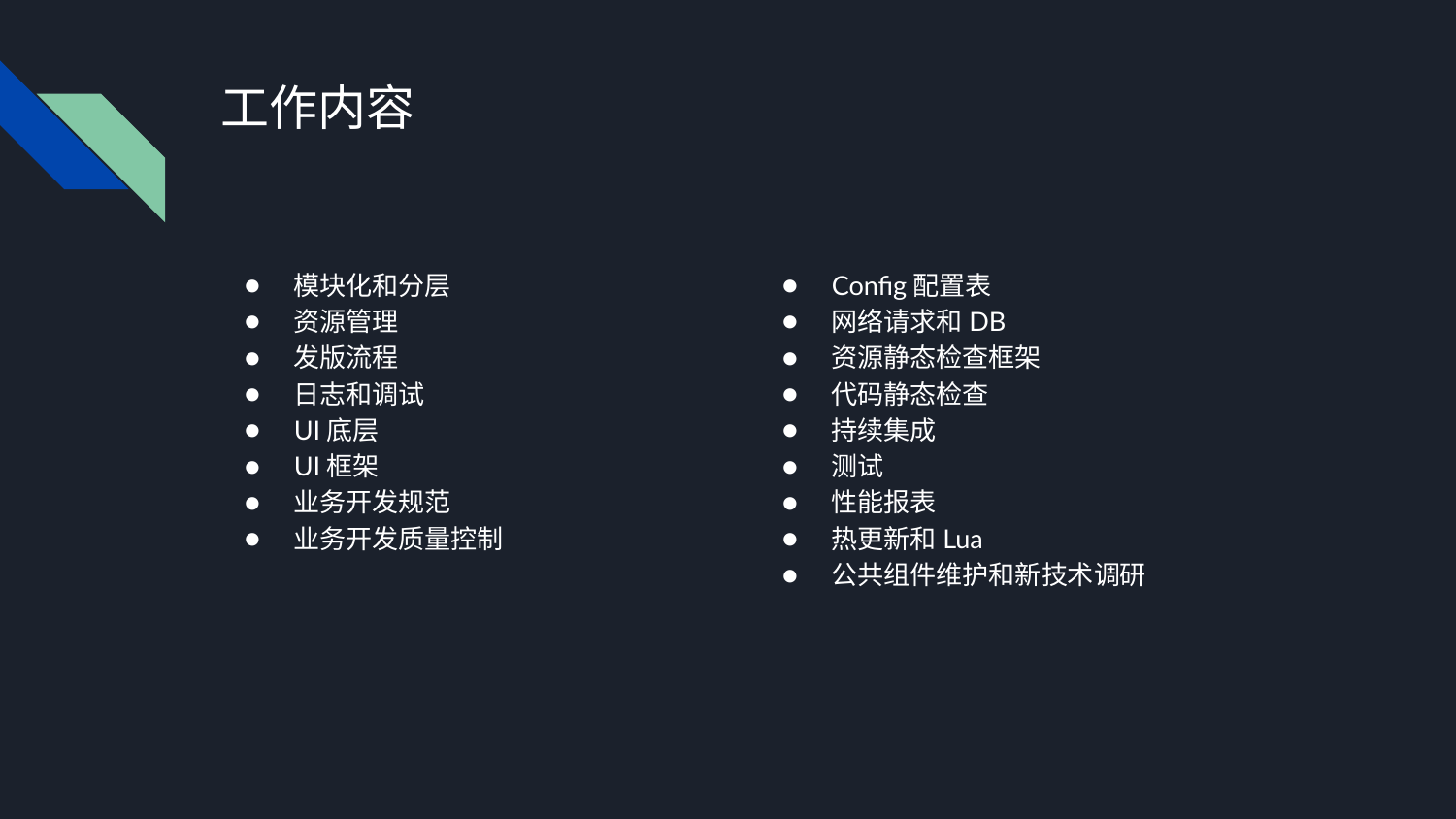

# 工作内容
模块化和分层
资源管理
发版流程
日志和调试
UI底层
UI框架
业务开发规范
业务开发质量控制

Config配置表
网络请求和DB
资源静态检查框架
代码静态检查
持续集成
测试
性能报表
热更新和Lua
公共组件维护和新技术调研